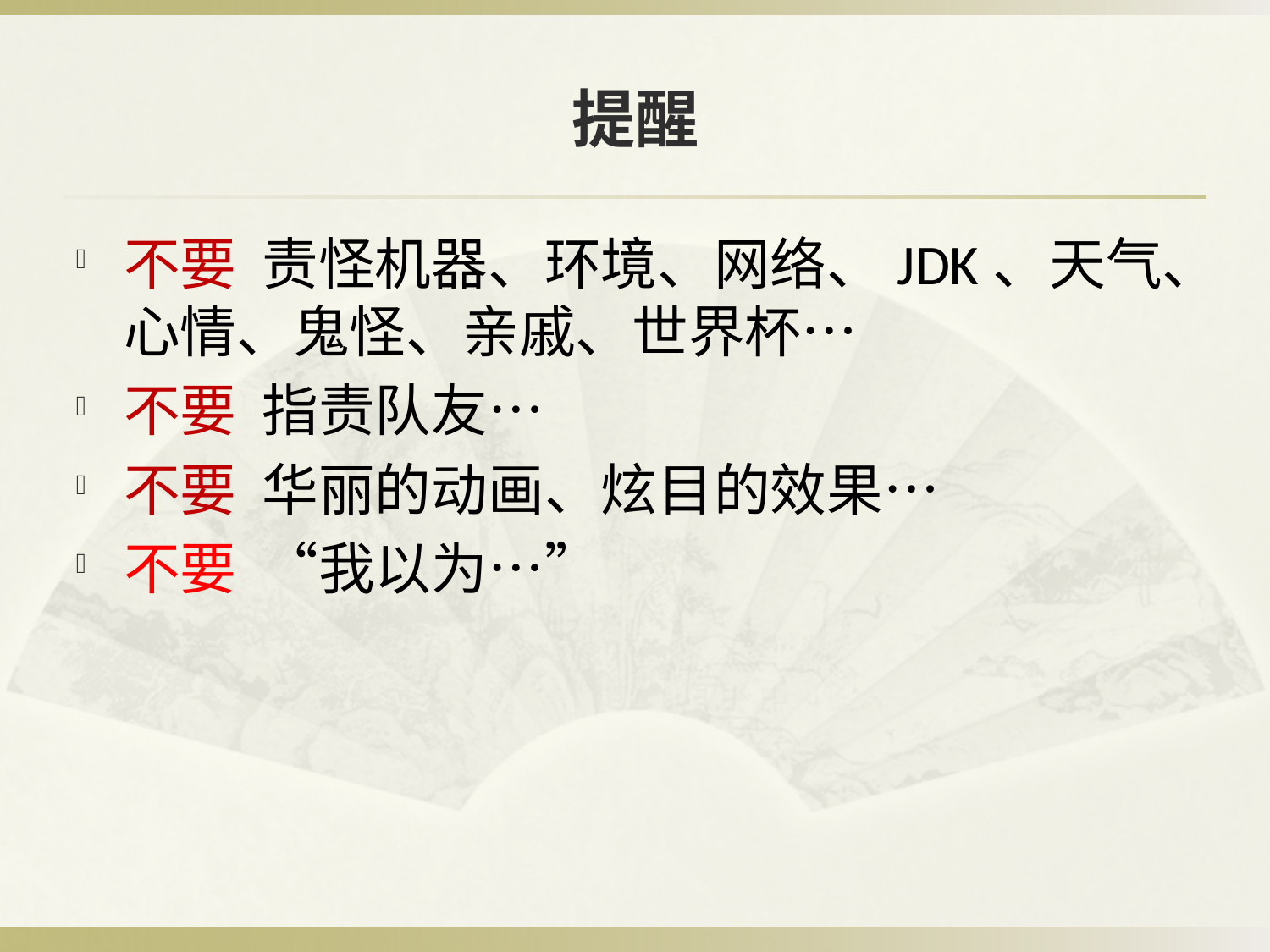

# 提醒
不要  责怪机器、环境、网络、JDK、天气、心情、鬼怪、亲戚、世界杯…
不要  指责队友…
不要  华丽的动画、炫目的效果…
不要  “我以为…”